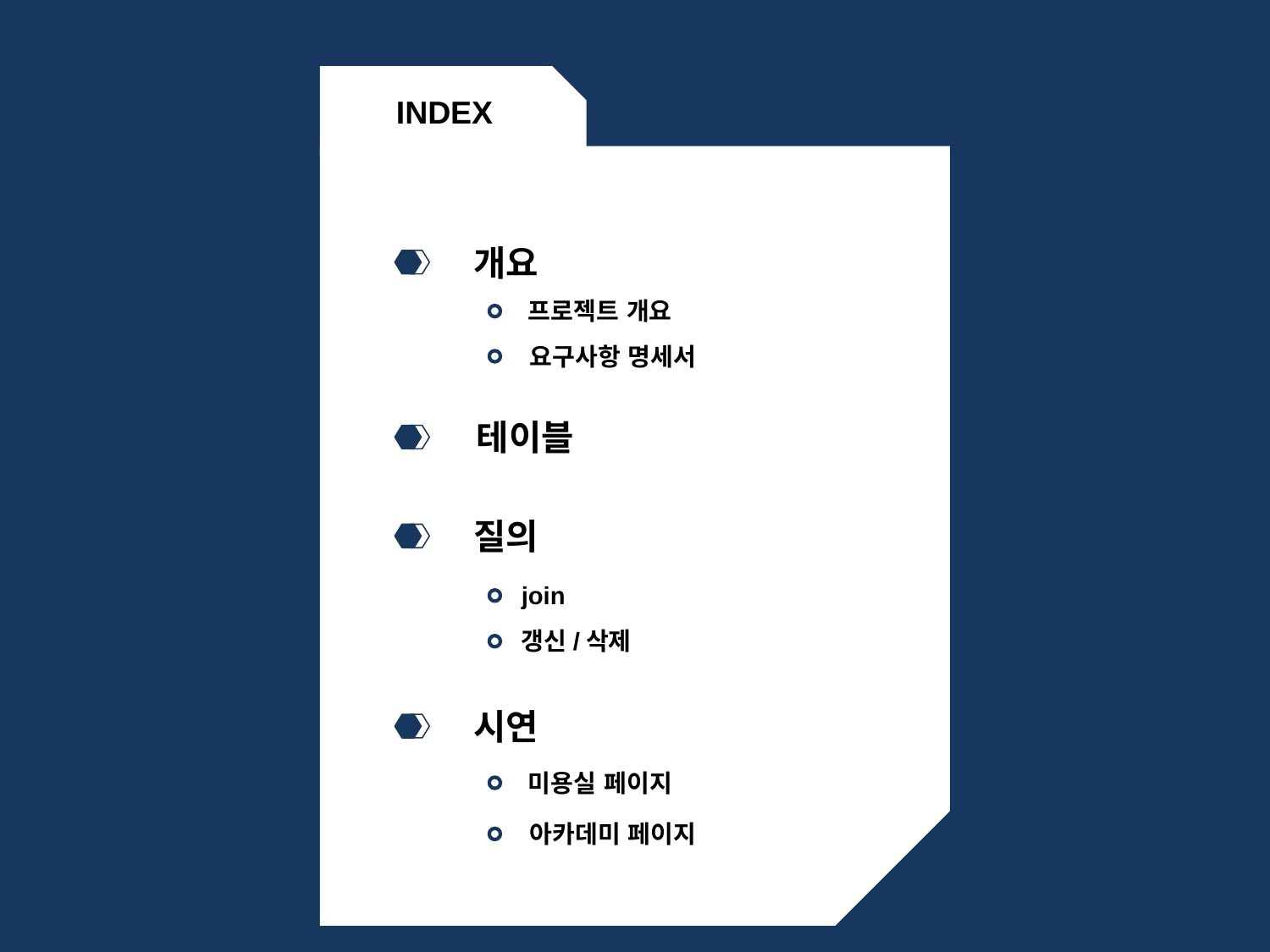

INDEX

개요

프로젝트 개요

요구사항 명세서

테이블

질의

join

갱신/삭제

시연

미용실 페이지

아카데미 페이지